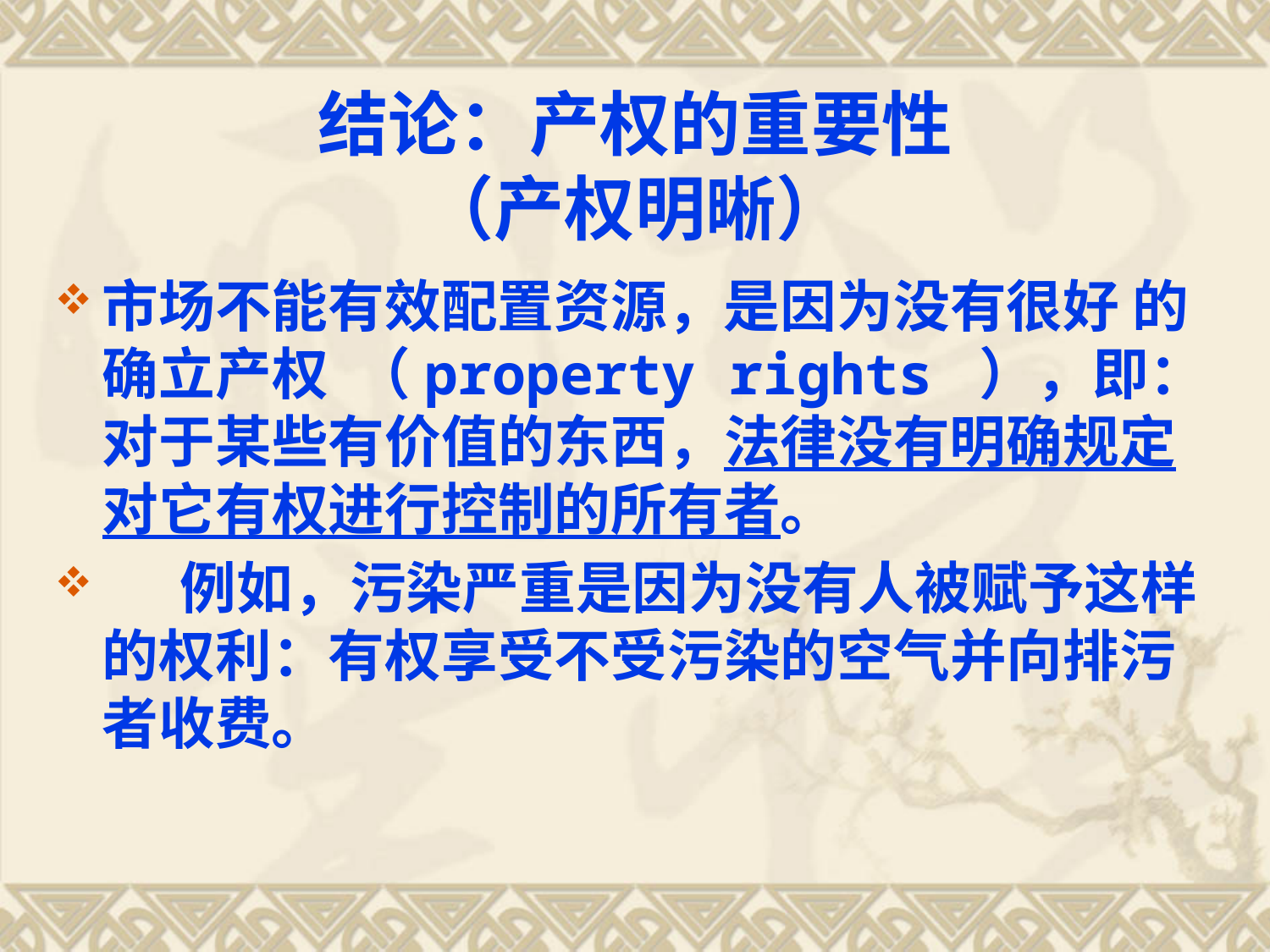

# 结论：产权的重要性 （产权明晰）
市场不能有效配置资源，是因为没有很好 的确立产权  （property rights ），即：对于某些有价值的东西，法律没有明确规定对它有权进行控制的所有者。
     例如，污染严重是因为没有人被赋予这样的权利：有权享受不受污染的空气并向排污者收费。